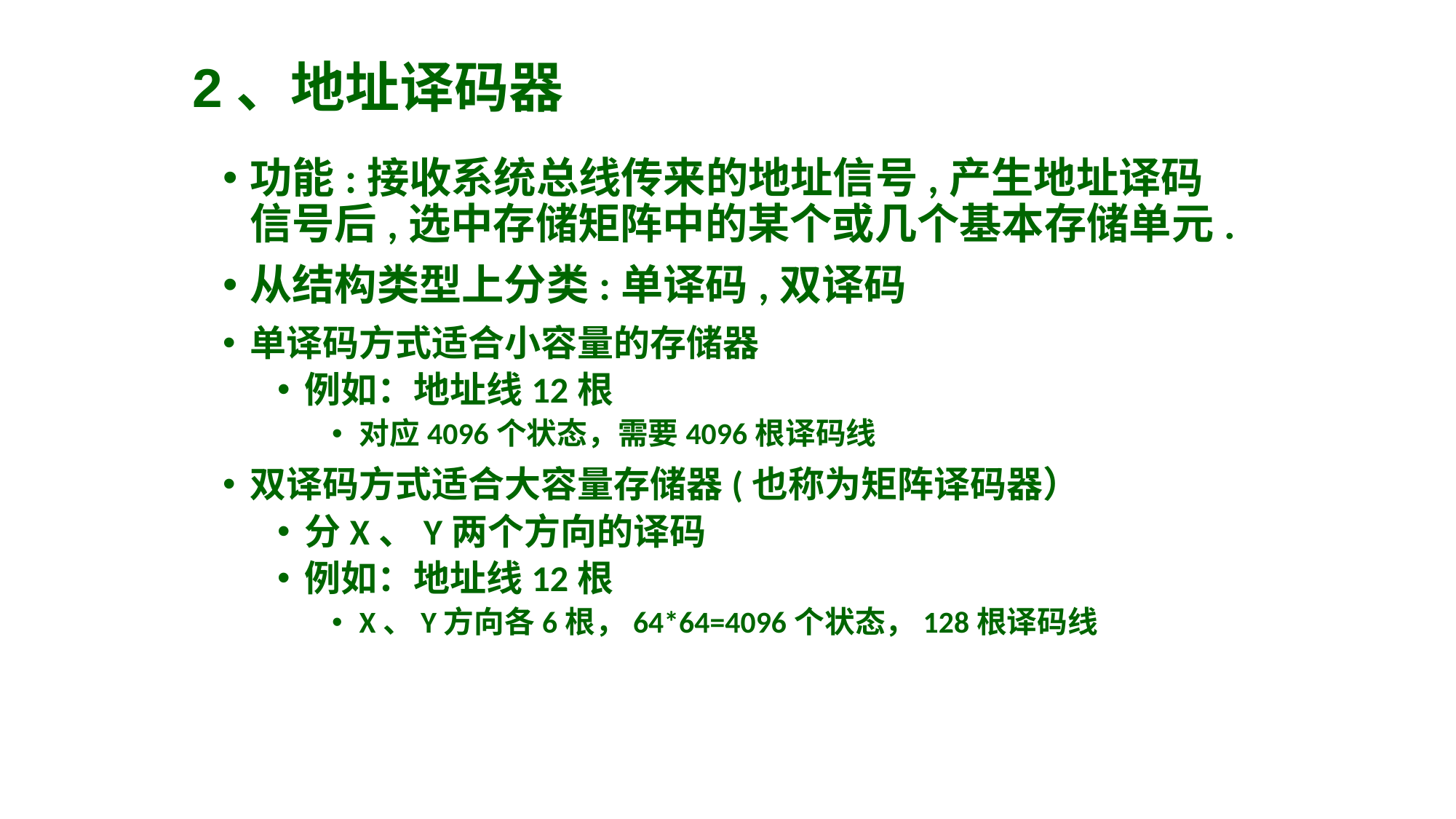

# 2、地址译码器
功能:接收系统总线传来的地址信号,产生地址译码信号后,选中存储矩阵中的某个或几个基本存储单元.
从结构类型上分类:单译码,双译码
单译码方式适合小容量的存储器
例如：地址线12根
对应4096个状态，需要4096根译码线
双译码方式适合大容量存储器(也称为矩阵译码器）
分X、Y两个方向的译码
例如：地址线12根
X、Y方向各6根，64*64=4096个状态，128根译码线